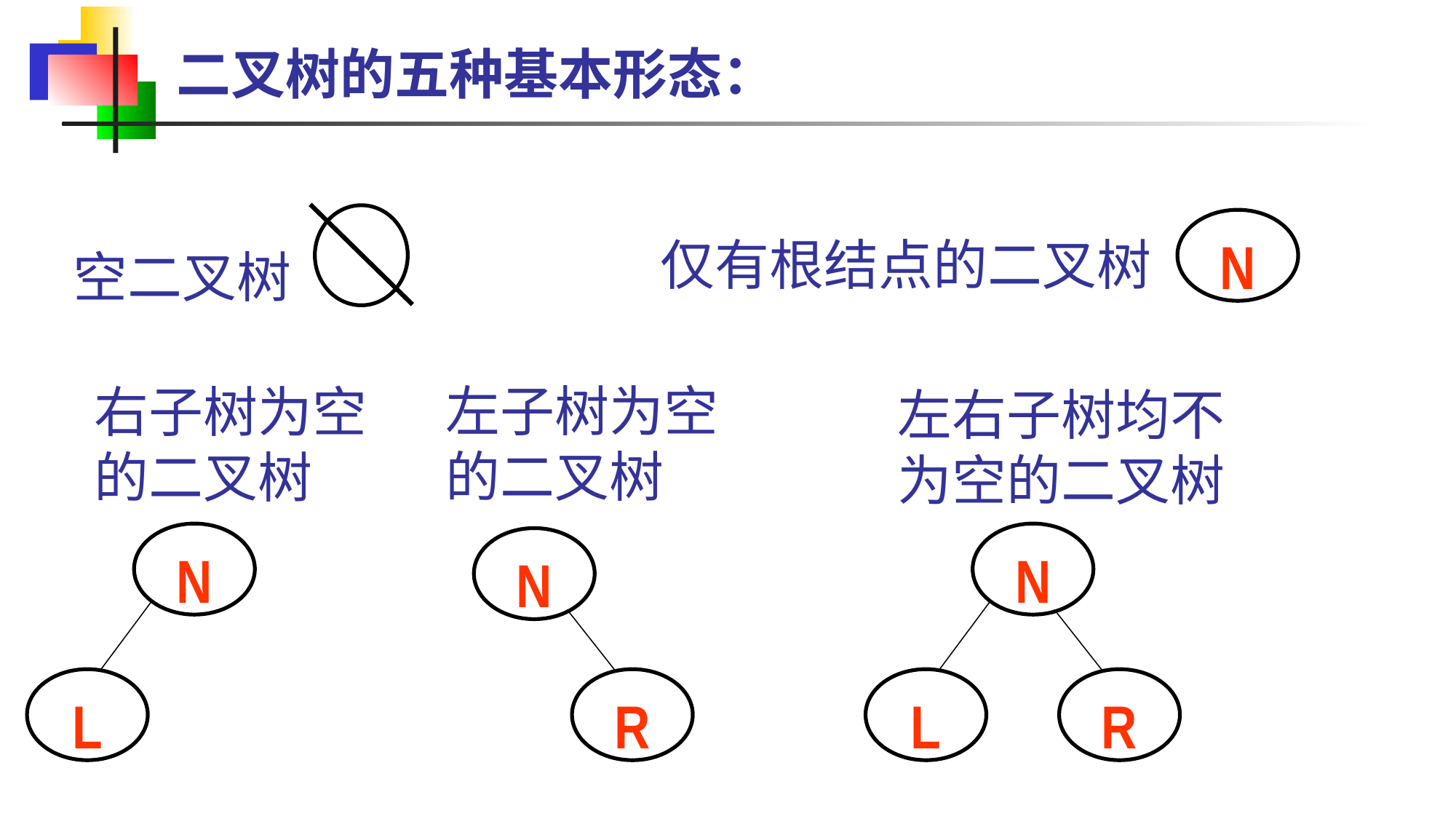

二叉树的五种基本形态：

N
仅有根结点的二叉树
空二叉树
左子树为空
的二叉树
右子树为空
的二叉树
左右子树均不
为空的二叉树
N
L
N
L
R
N
R